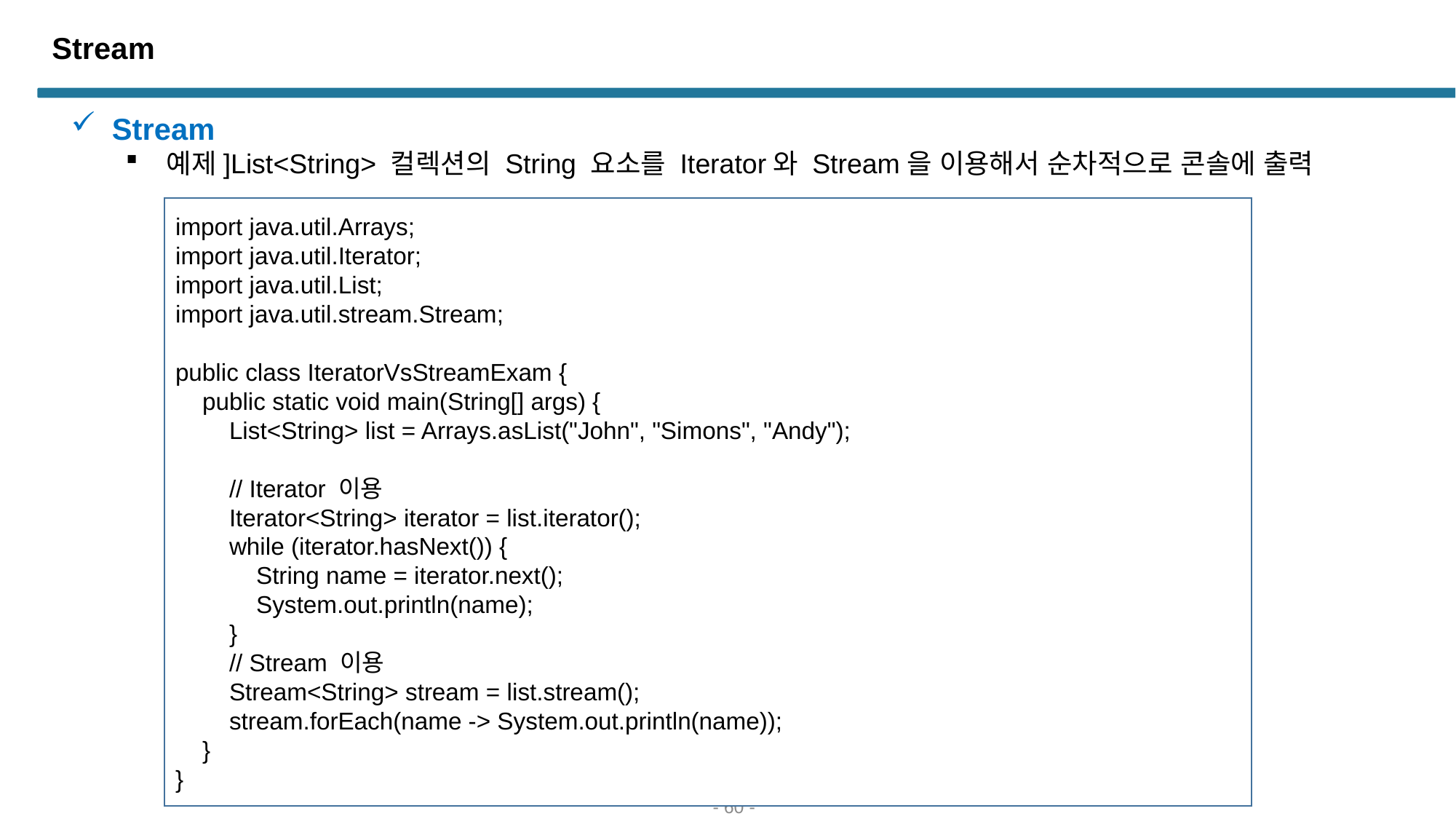

# Stream
Stream
예제]List<String> 컬렉션의 String 요소를 Iterator와 Stream을 이용해서 순차적으로 콘솔에 출력
import java.util.Arrays;
import java.util.Iterator;
import java.util.List;
import java.util.stream.Stream;

public class IteratorVsStreamExam {
    public static void main(String[] args) {
        List<String> list = Arrays.asList("John", "Simons", "Andy");

        // Iterator 이용
        Iterator<String> iterator = list.iterator();
        while (iterator.hasNext()) {
            String name = iterator.next();
            System.out.println(name);
        }
        // Stream 이용
        Stream<String> stream = list.stream();
        stream.forEach(name -> System.out.println(name));
    }
}
- 60 -